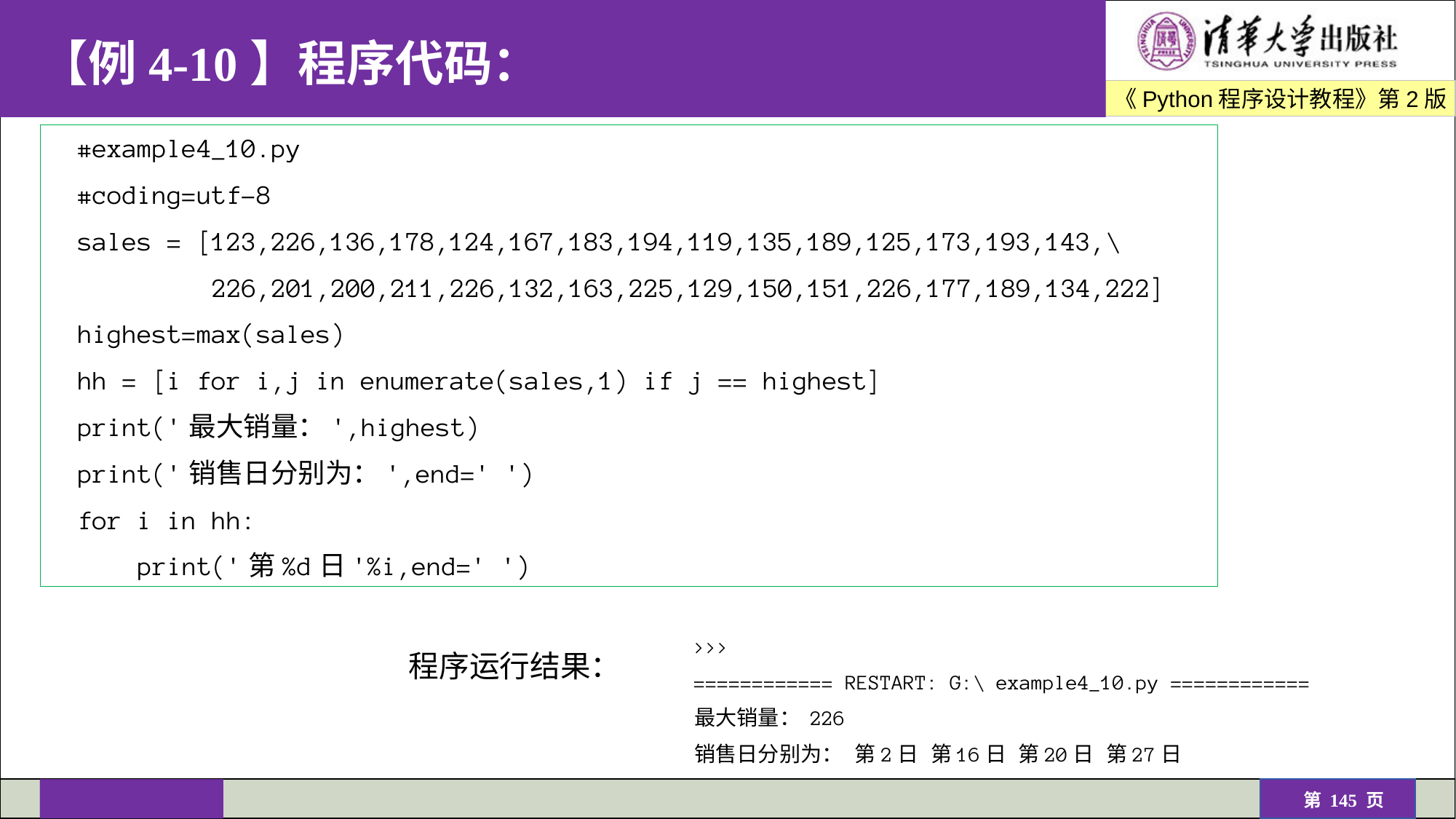

# 【例4-10】程序代码：
#example4_10.py
#coding=utf-8
sales = [123,226,136,178,124,167,183,194,119,135,189,125,173,193,143,\
         226,201,200,211,226,132,163,225,129,150,151,226,177,189,134,222]
highest=max(sales)
hh = [i for i,j in enumerate(sales,1) if j == highest]
print('最大销量：',highest)
print('销售日分别为：',end=' ')
for i in hh:
    print('第%d日'%i,end=' ')
>>>
============ RESTART: G:\ example4_10.py ============
最大销量： 226
销售日分别为： 第2日 第16日 第20日 第27日
程序运行结果：